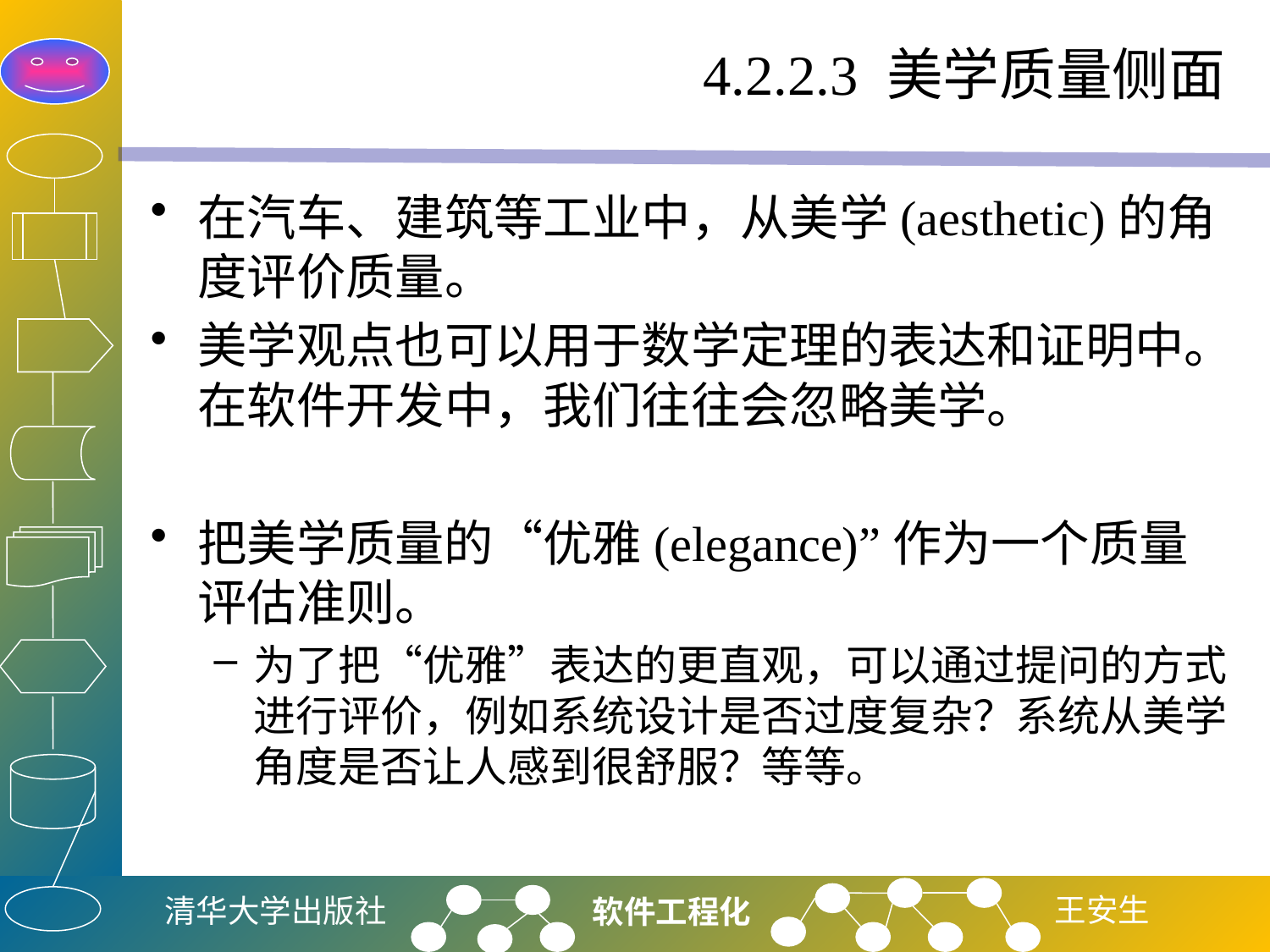

# 4.2.2.3 美学质量侧面
在汽车、建筑等工业中，从美学(aesthetic)的角度评价质量。
美学观点也可以用于数学定理的表达和证明中。在软件开发中，我们往往会忽略美学。

把美学质量的“优雅(elegance)”作为一个质量评估准则。
为了把“优雅”表达的更直观，可以通过提问的方式进行评价，例如系统设计是否过度复杂？系统从美学角度是否让人感到很舒服？等等。